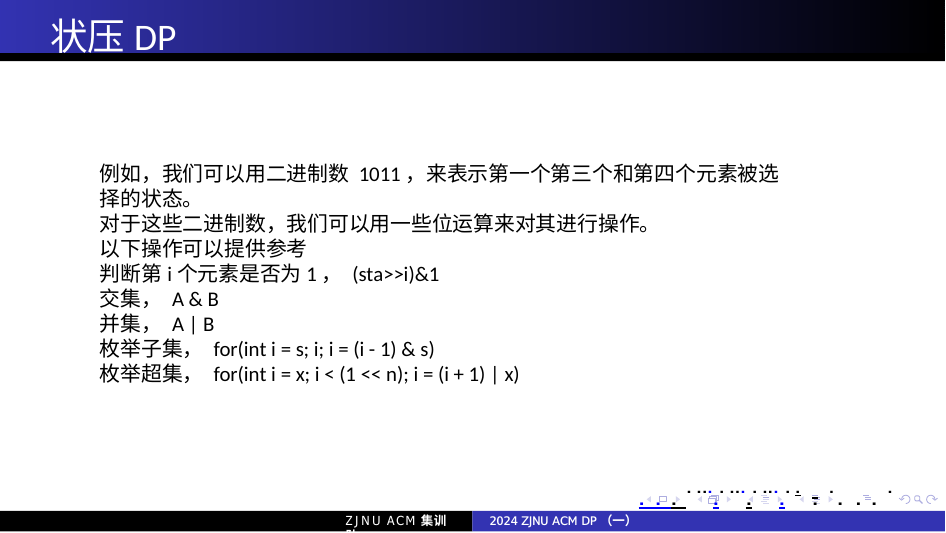

状压DP
例如，我们可以用二进制数 1011，来表示第一个第三个和第四个元素被选择的状态。
对于这些二进制数，我们可以用一些位运算来对其进行操作。
以下操作可以提供参考
判断第i个元素是否为1， (sta>>i)&1
交集， A & B
并集， A | B
枚举子集， for(int i = s; i; i = (i - 1) & s)
枚举超集， for(int i = x; i < (1 << n); i = (i + 1) | x)
. . . ................. . .. . . .
2024 ZJNU ACM DP（一）
ZJNU ACM集训队